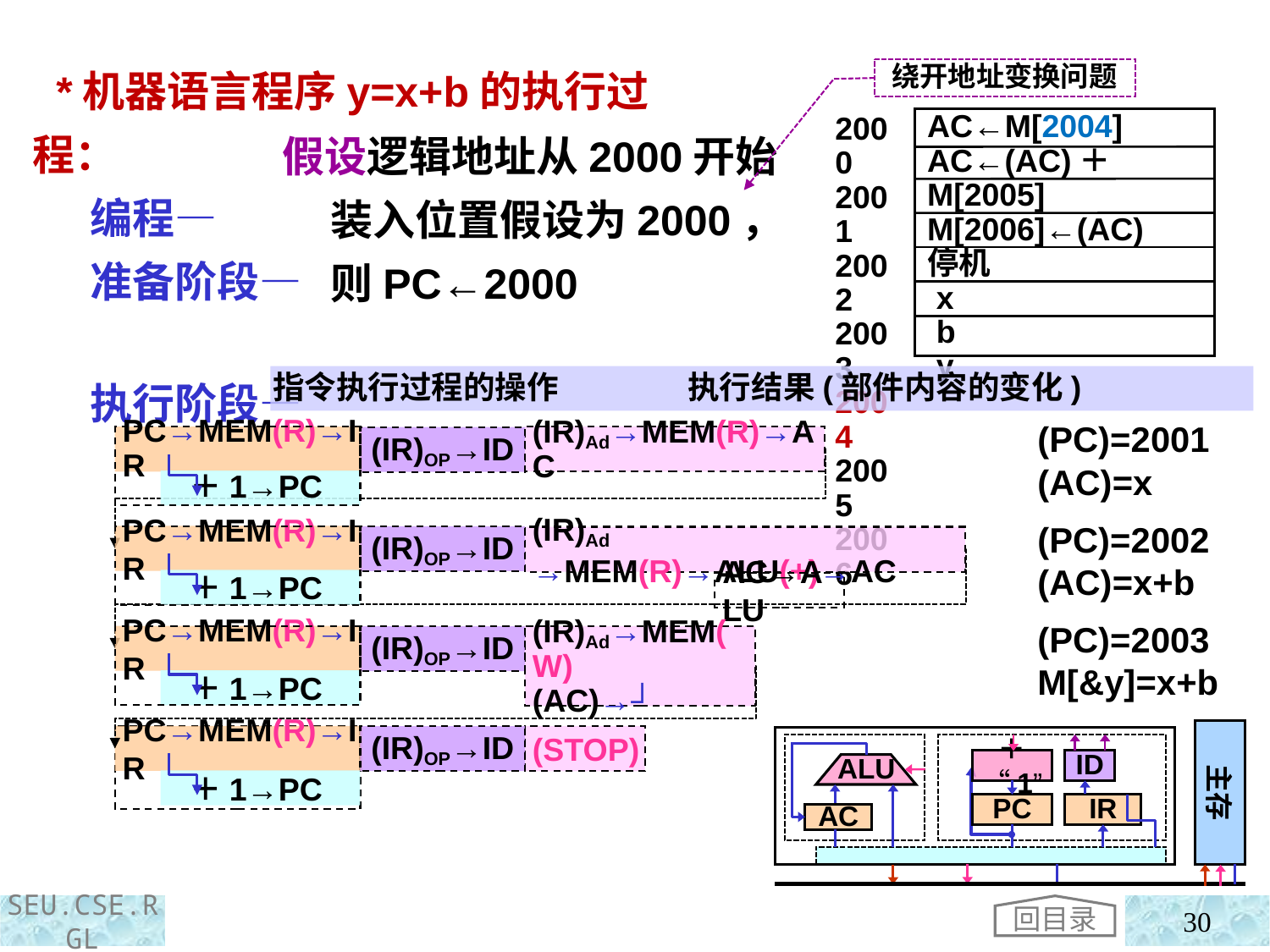

*机器语言程序y=x+b的执行过程：
     编程—
     准备阶段—

     执行阶段—
绕开地址变换问题
2000
2001
2002
2003
2004
2005
2006
AC←M[2004]
AC←(AC)＋M[2005]
M[2006]←(AC)
停机
 x
 b
 y
假设逻辑地址从2000开始
    装入位置假设为2000，
    则PC←2000
指令执行过程的操作                  执行结果(部件内容的变化)
(PC)=2001
(AC)=x
(IR)Ad→MEM(R)→AC
PC→MEM(R)→IR

(IR)OP→ID
  ＋1→PC
(PC)=2002
(AC)=x+b
PC→MEM(R)→IR

(IR)OP→ID
  ＋1→PC
(IR)Ad →MEM(R)→ALU(+)→AC
AC→ALU
(PC)=2003
M[&y]=x+b
PC→MEM(R)→IR

(IR)OP→ID
  ＋1→PC
(IR)Ad→MEM(W)
(AC)→┘
主存

ID
＋“1”

ALU
PC
IR
AC

PC→MEM(R)→IR
(IR)OP→ID
  ＋1→PC
(STOP)
回目录
30